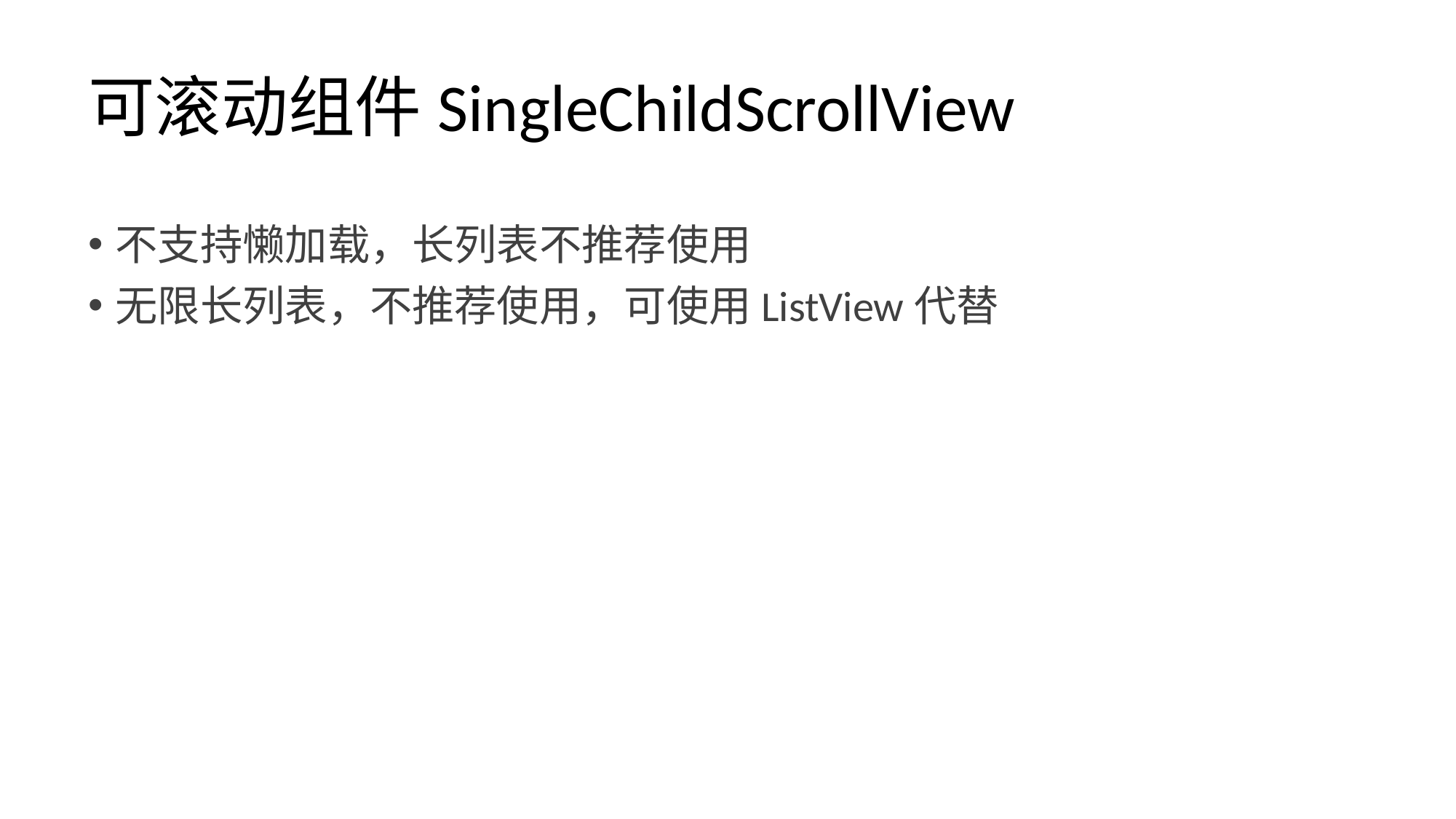

# 可滚动组件SingleChildScrollView
不支持懒加载，长列表不推荐使用
无限长列表，不推荐使用，可使用ListView代替